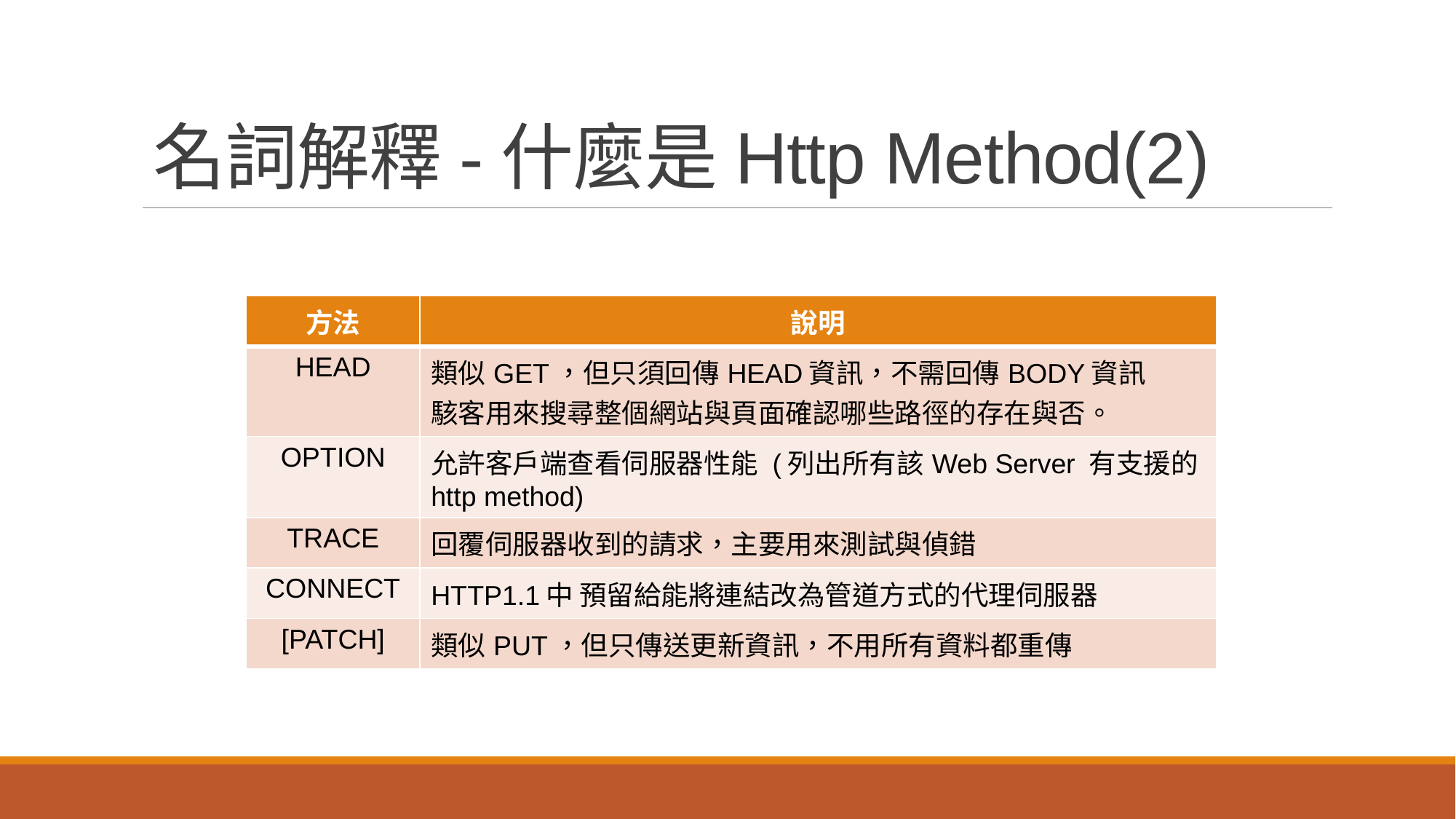

# 名詞解釋-什麼是Http Method(2)

| 方法 | 說明 |
| --- | --- |
| HEAD | 類似GET，但只須回傳HEAD資訊，不需回傳BODY資訊 駭客用來搜尋整個網站與頁面確認哪些路徑的存在與否。 |
| OPTION | 允許客戶端查看伺服器性能 (列出所有該Web Server 有支援的 http method) |
| TRACE | 回覆伺服器收到的請求，主要用來測試與偵錯 |
| CONNECT | HTTP1.1中 預留給能將連結改為管道方式的代理伺服器 |
| [PATCH] | 類似PUT，但只傳送更新資訊，不用所有資料都重傳 |